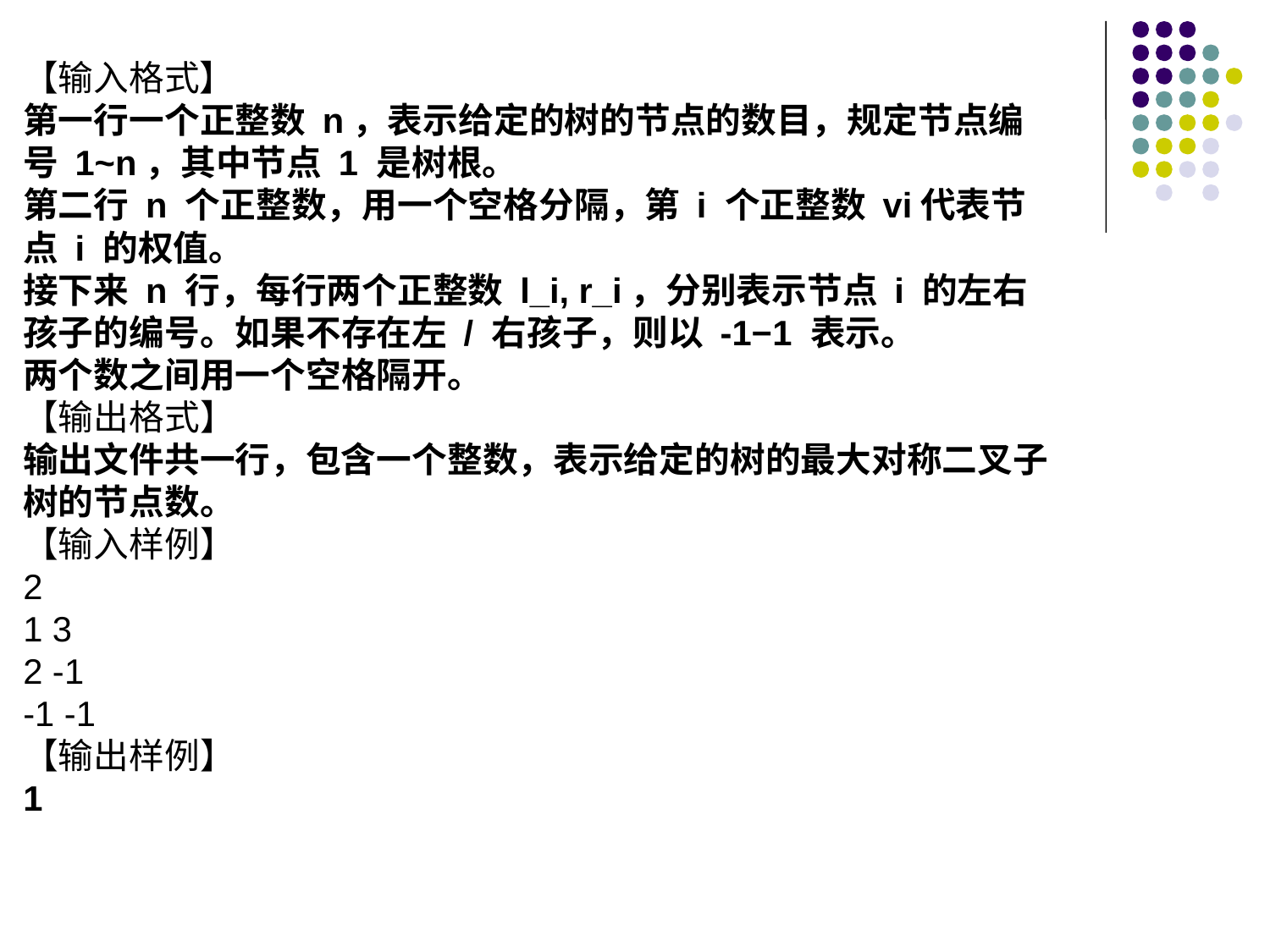

【输入格式】
第一行一个正整数 n，表示给定的树的节点的数目，规定节点编号 1~n，其中节点 1 是树根。
第二行 n 个正整数，用一个空格分隔，第 i 个正整数 vi代表节点 i 的权值。
接下来 n 行，每行两个正整数 l_i, r_i，分别表示节点 i 的左右孩子的编号。如果不存在左 / 右孩子，则以 -1−1 表示。
两个数之间用一个空格隔开。
【输出格式】
输出文件共一行，包含一个整数，表示给定的树的最大对称二叉子树的节点数。
【输入样例】
2
1 3
2 -1
-1 -1
【输出样例】
1